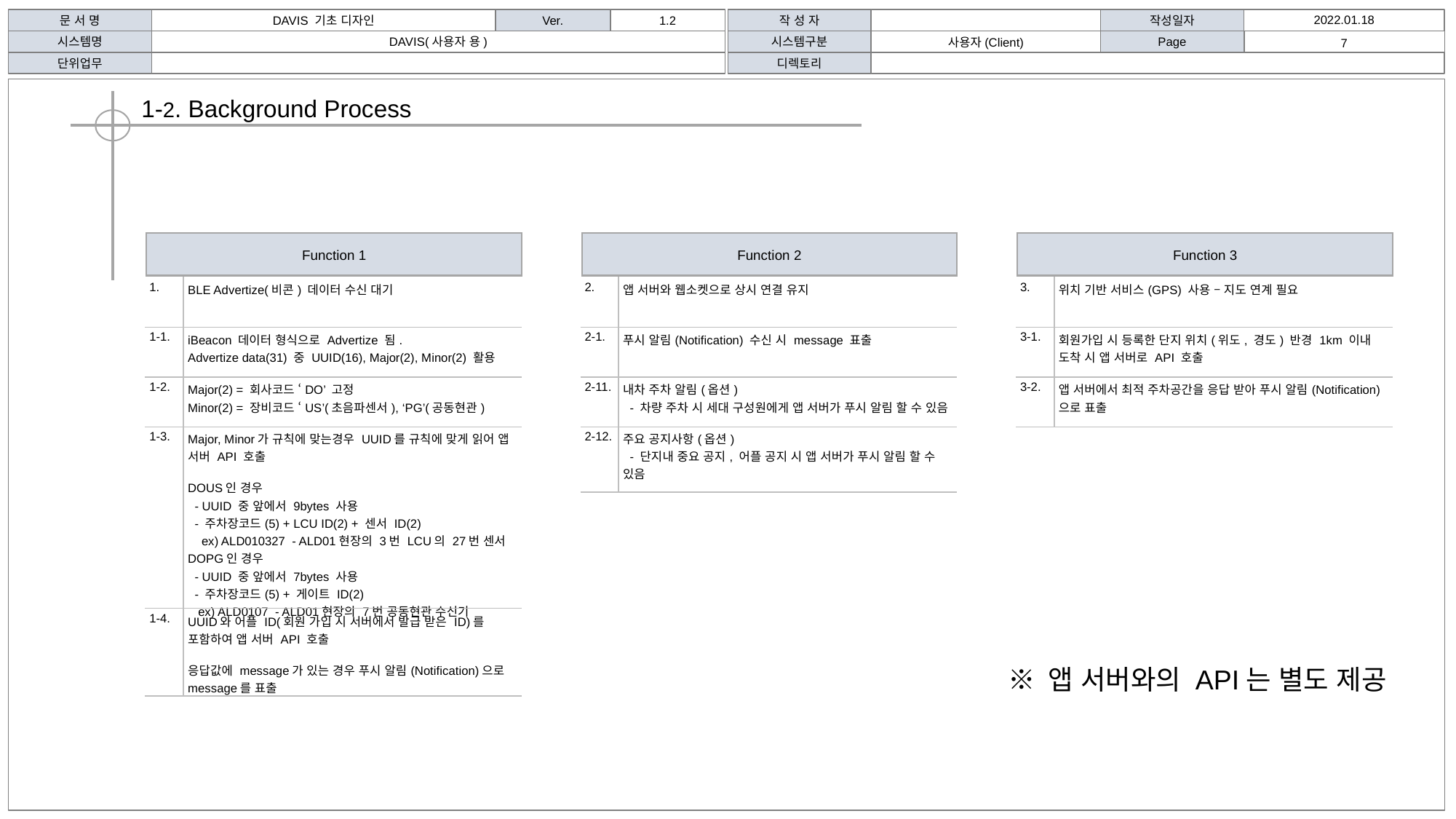

2022.01.18
문 서 명
DAVIS 기초 디자인
Ver.
1.2
작 성 자

작성일자

사용자(Client)
시스템명
DAVIS(사용자 용)
시스템구분

Page

7
단위업무

디렉토리

1-2. Background Process

Function 1
Function 2
Function 3
| 1. | BLE Advertize(비콘) 데이터 수신 대기 |
| --- | --- |
| 2. | 앱 서버와 웹소켓으로 상시 연결 유지 |
| --- | --- |
| 3. | 위치 기반 서비스(GPS) 사용 – 지도 연계 필요 |
| --- | --- |
| 1-1. | iBeacon 데이터 형식으로 Advertize 됨. Advertize data(31) 중 UUID(16), Major(2), Minor(2) 활용 |
| --- | --- |
| 2-1. | 푸시 알림(Notification) 수신 시 message 표출 |
| --- | --- |
| 3-1. | 회원가입 시 등록한 단지 위치(위도, 경도) 반경 1km 이내 도착 시 앱 서버로 API 호출 |
| --- | --- |
| 1-2. | Major(2) = 회사코드 ‘DO’ 고정 Minor(2) = 장비코드 ‘US’(초음파센서), ‘PG’(공동현관) |
| --- | --- |
| 2-11. | 내차 주차 알림(옵션) - 차량 주차 시 세대 구성원에게 앱 서버가 푸시 알림 할 수 있음 |
| --- | --- |
| 3-2. | 앱 서버에서 최적 주차공간을 응답 받아 푸시 알림(Notification)으로 표출 |
| --- | --- |
| 1-3. | Major, Minor가 규칙에 맞는경우 UUID를 규칙에 맞게 읽어 앱 서버 API 호출 DOUS인 경우 - UUID 중 앞에서 9bytes 사용 - 주차장코드(5) + LCU ID(2) + 센서 ID(2) ex) ALD010327 - ALD01현장의 3번 LCU의 27번 센서 DOPG인 경우 - UUID 중 앞에서 7bytes 사용 - 주차장코드(5) + 게이트 ID(2) ex) ALD0107 - ALD01현장의 7번 공동현관 수신기 |
| --- | --- |
| 2-12. | 주요 공지사항(옵션) - 단지내 중요 공지, 어플 공지 시 앱 서버가 푸시 알림 할 수 있음 |
| --- | --- |
| 1-4. | UUID와 어플 ID(회원 가입 시 서버에서 발급 받은 ID)를 포함하여 앱 서버 API 호출 응답값에 message가 있는 경우 푸시 알림(Notification)으로 message를 표출 |
| --- | --- |
※ 앱 서버와의 API는 별도 제공